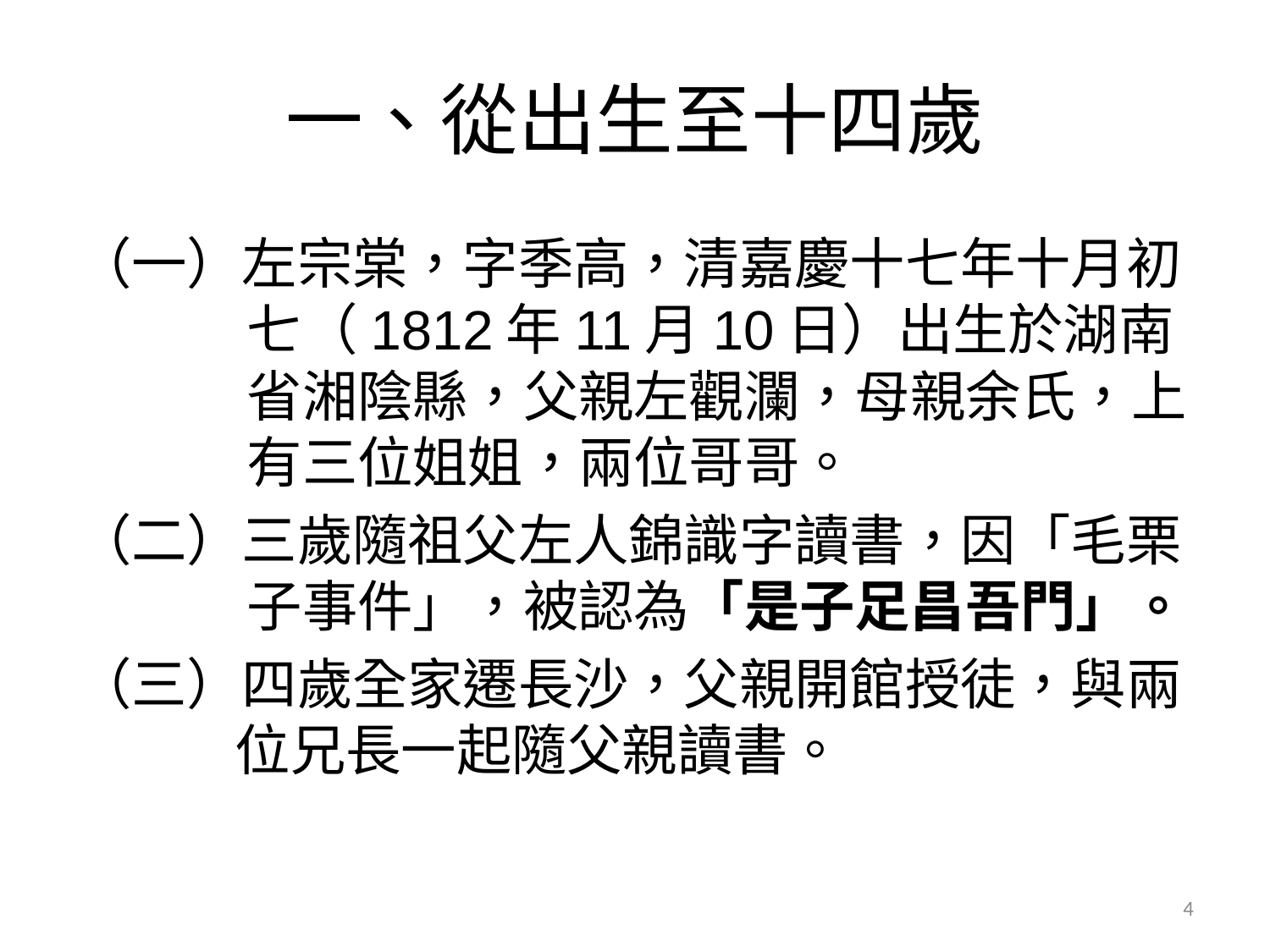

# 一、從出生至十四歲
（一）左宗棠，字季高，清嘉慶十七年十月初七（1812年11月10日）出生於湖南省湘陰縣，父親左觀瀾，母親余氏，上有三位姐姐，兩位哥哥。
（二）三歲隨祖父左人錦識字讀書，因「毛栗子事件」，被認為「是子足昌吾門」。
（三）四歲全家遷長沙，父親開館授徒，與兩位兄長一起隨父親讀書。

4